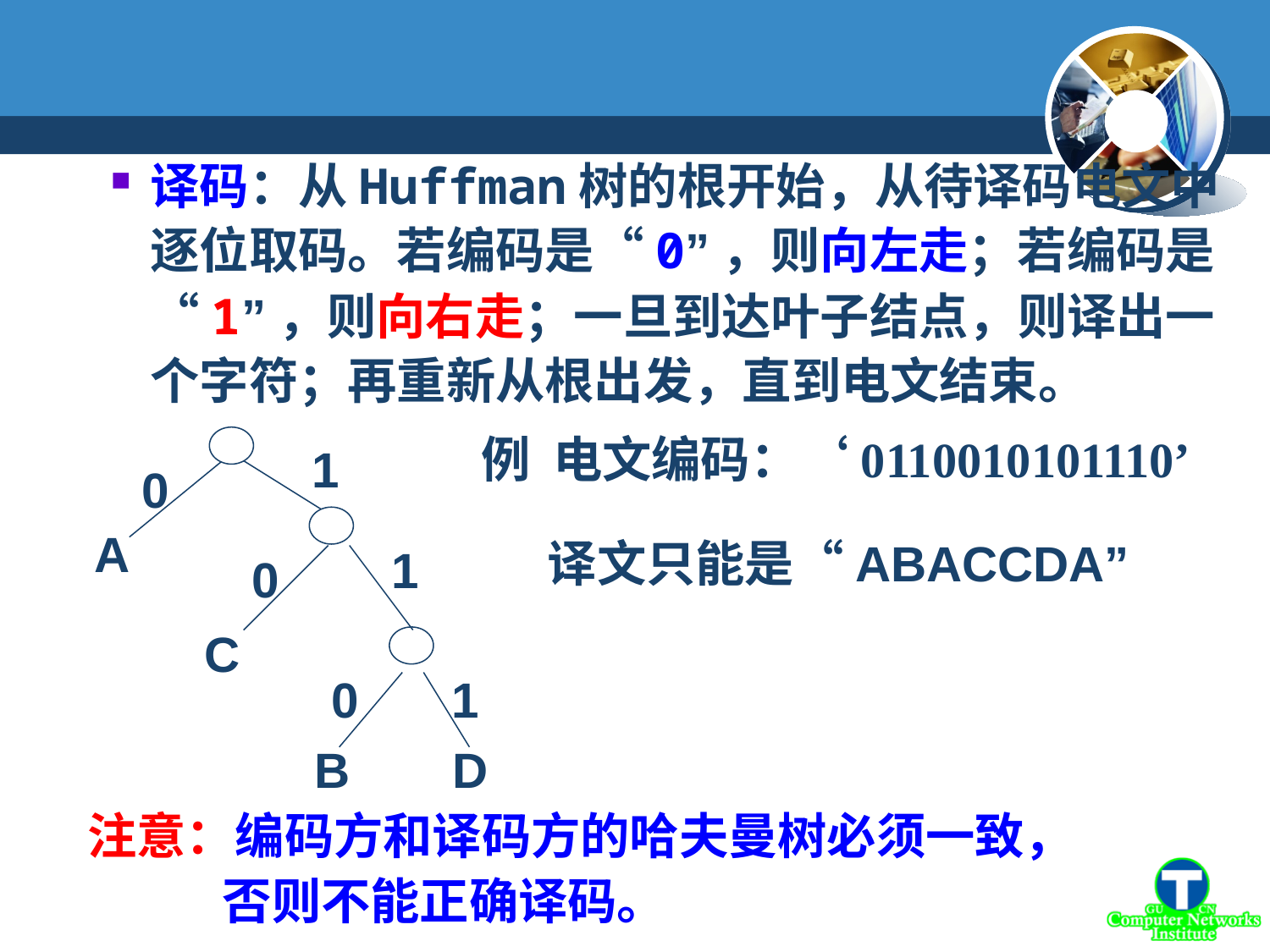

译码：从Huffman树的根开始，从待译码电文中逐位取码。若编码是“0”，则向左走；若编码是“1”，则向右走；一旦到达叶子结点，则译出一个字符；再重新从根出发，直到电文结束。
例  电文编码：‘0110010101110’

1
0

A
1
0

C

0
1

B
D
译文只能是“ABACCDA”
注意：编码方和译码方的哈夫曼树必须一致，
           否则不能正确译码。
132